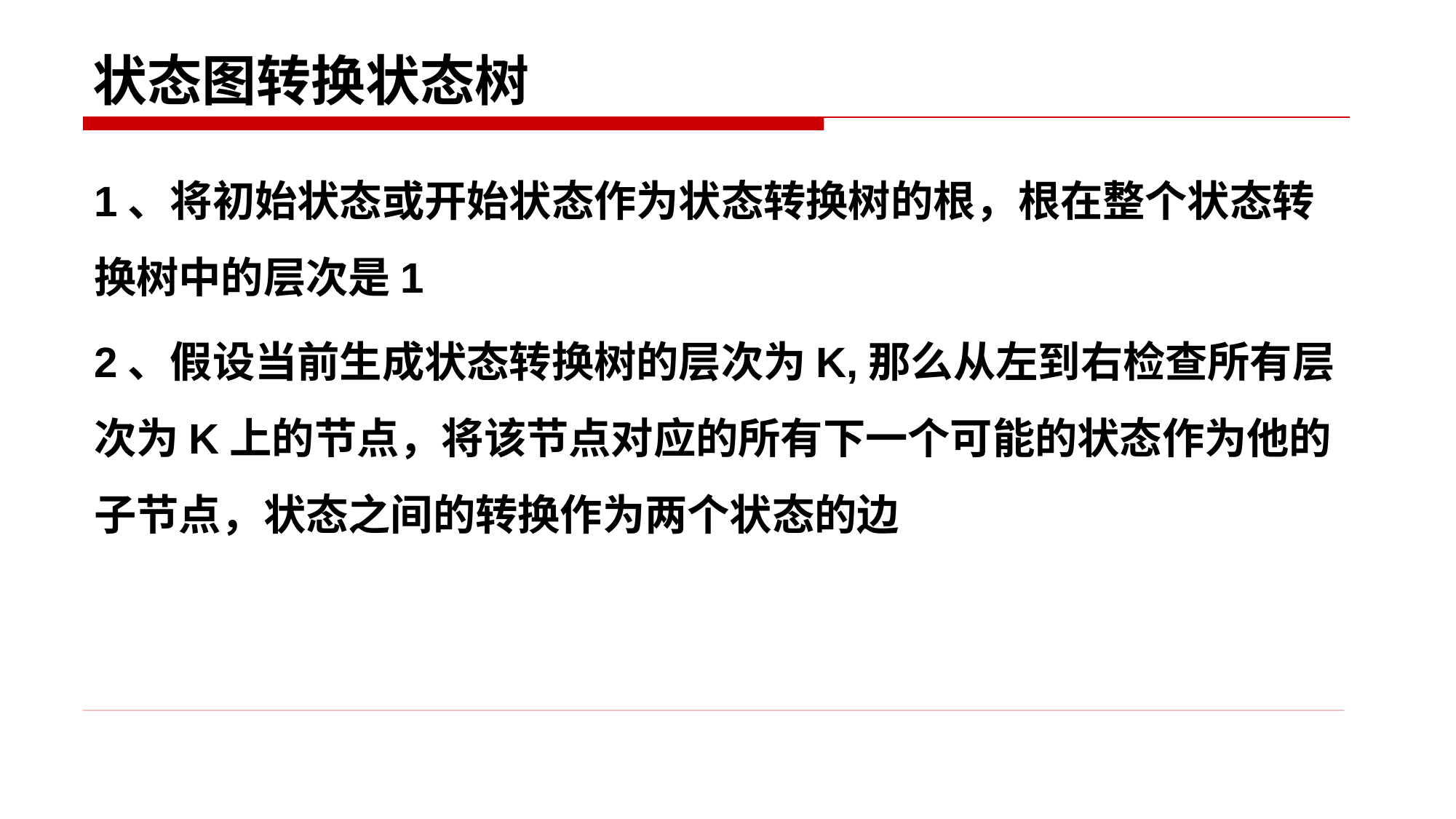

# 状态图转换状态树
1、将初始状态或开始状态作为状态转换树的根，根在整个状态转换树中的层次是1
2、假设当前生成状态转换树的层次为K,那么从左到右检查所有层次为K上的节点，将该节点对应的所有下一个可能的状态作为他的子节点，状态之间的转换作为两个状态的边